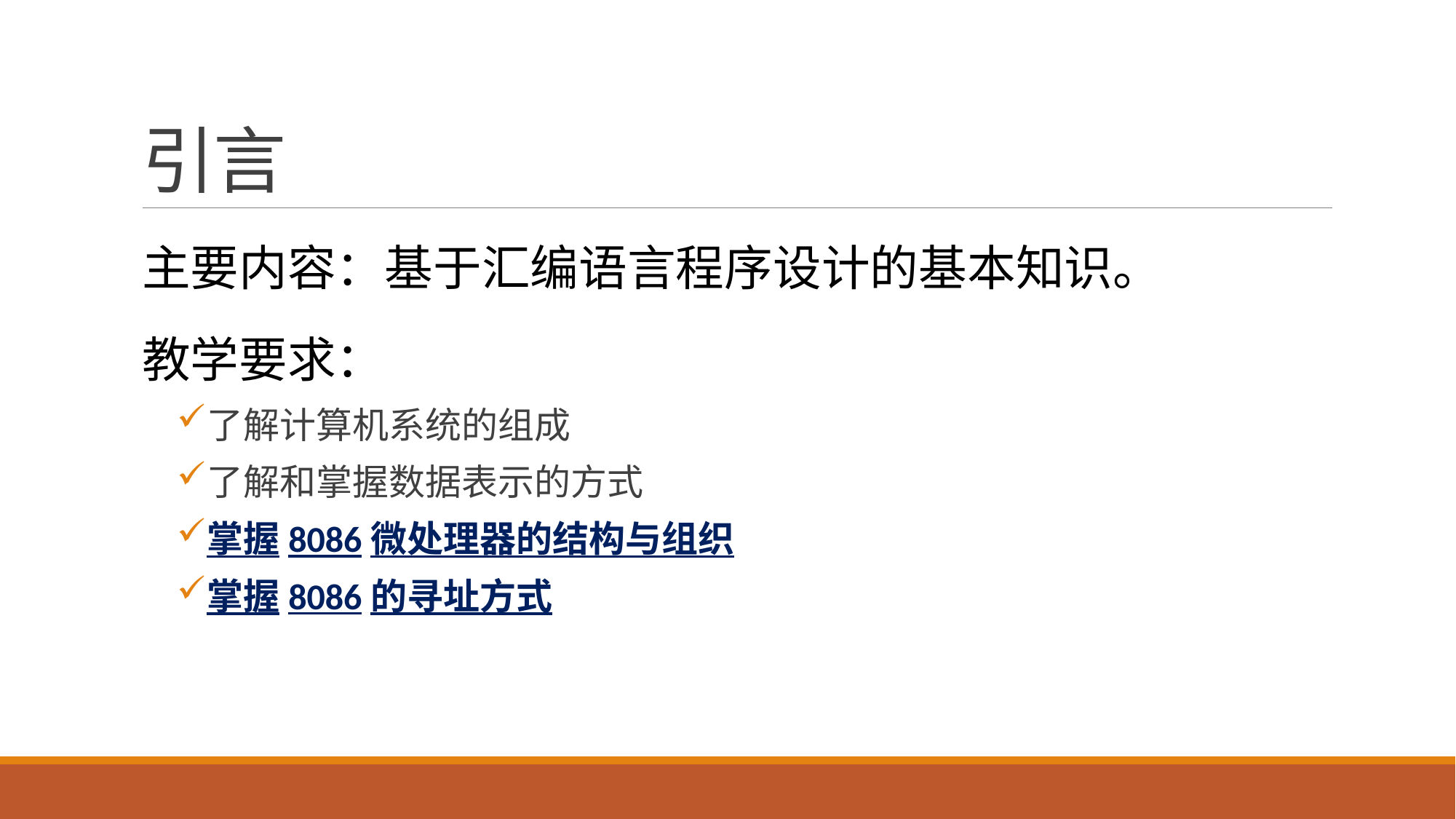

# 引言
主要内容：基于汇编语言程序设计的基本知识。
教学要求：
了解计算机系统的组成
了解和掌握数据表示的方式
掌握8086微处理器的结构与组织
掌握8086的寻址方式